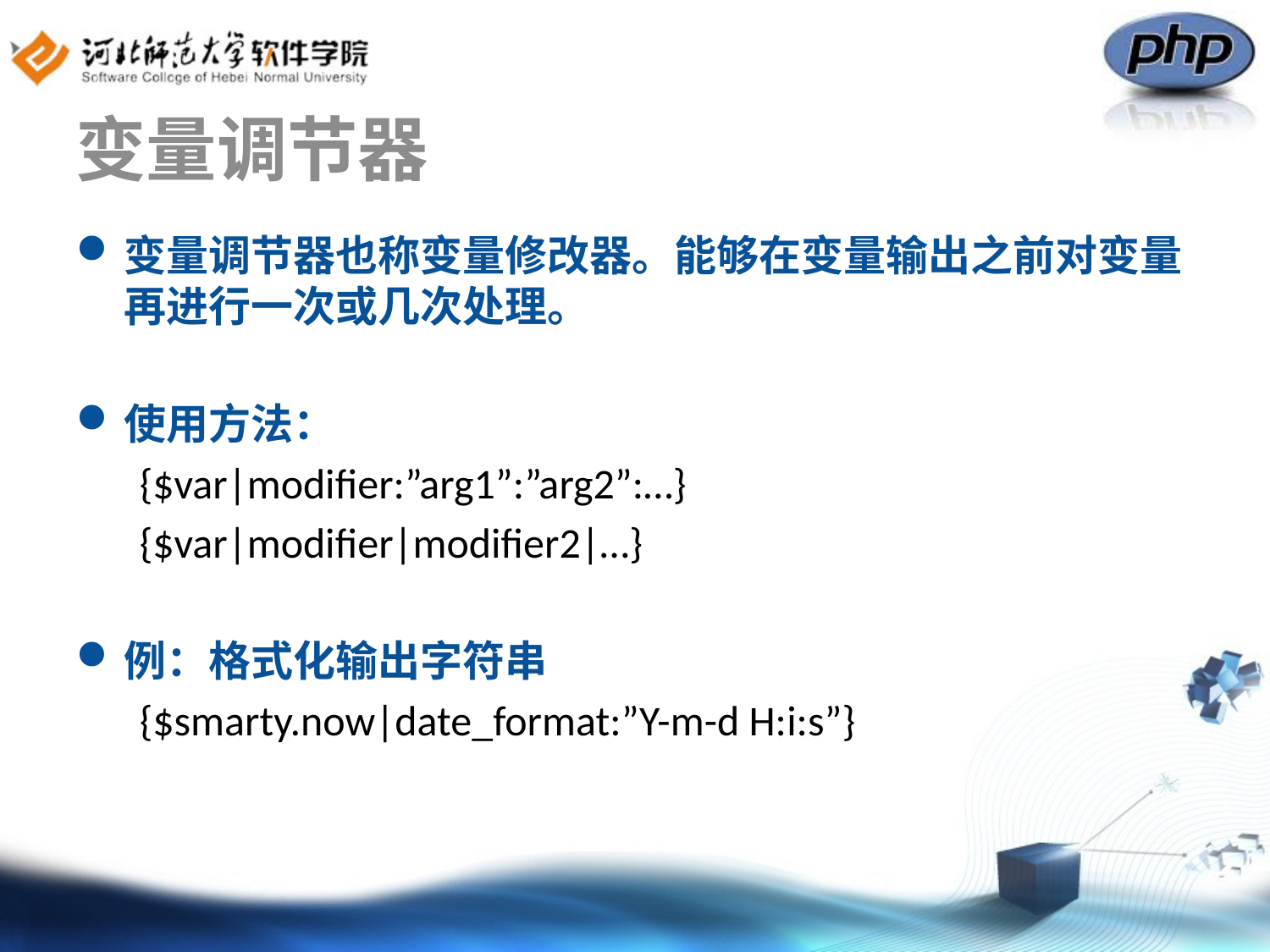

# 变量调节器
变量调节器也称变量修改器。能够在变量输出之前对变量再进行一次或几次处理。

使用方法：
{$var|modifier:”arg1”:”arg2”:…}
{$var|modifier|modifier2|…}

例：格式化输出字符串
{$smarty.now|date_format:”Y-m-d H:i:s”}